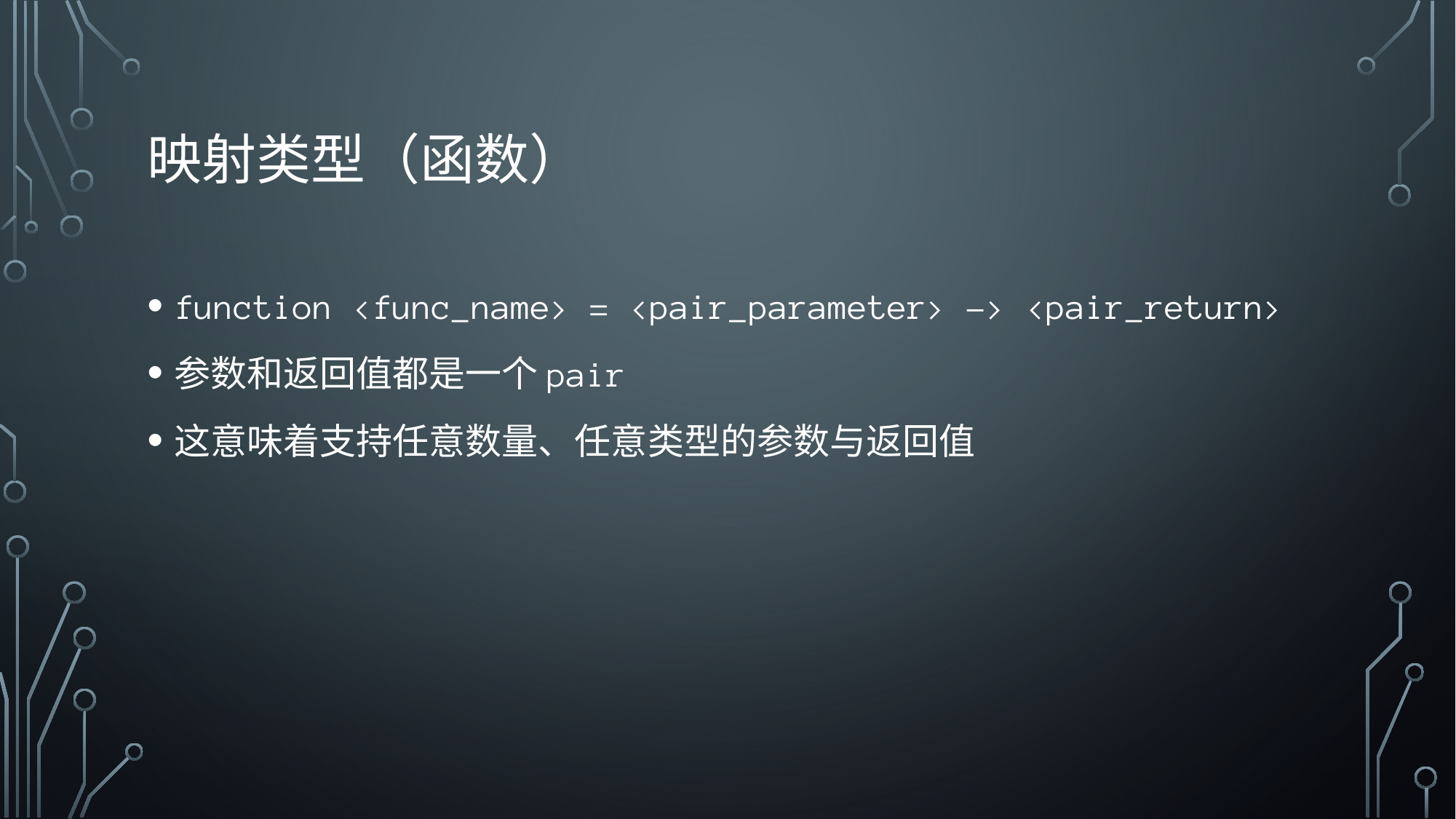

# 映射类型（函数）
function <func_name> = <pair_parameter> -> <pair_return>
参数和返回值都是一个pair
这意味着支持任意数量、任意类型的参数与返回值